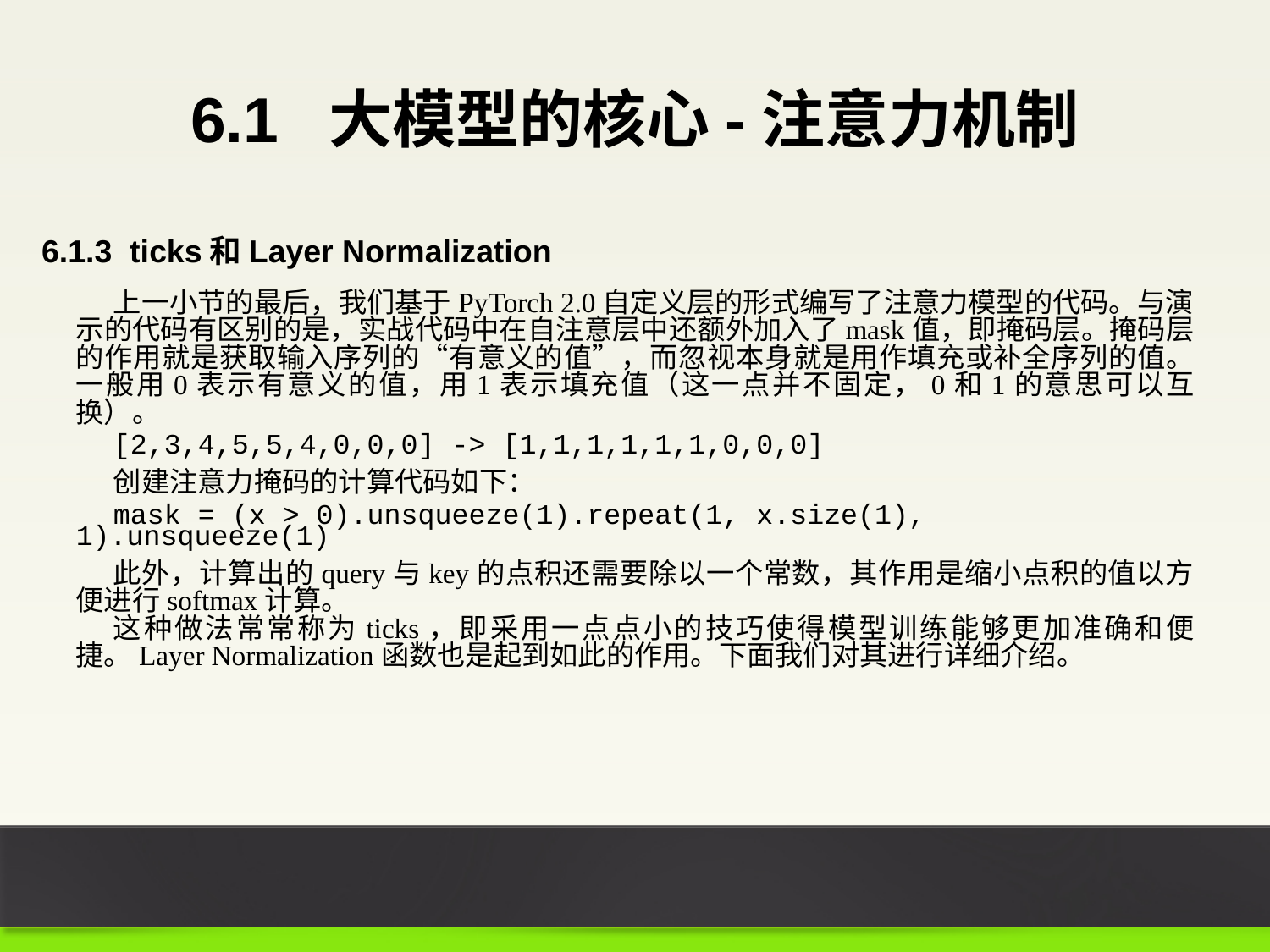

6.1  大模型的核心-注意力机制
6.1.3  ticks和Layer Normalization
上一小节的最后，我们基于PyTorch 2.0自定义层的形式编写了注意力模型的代码。与演示的代码有区别的是，实战代码中在自注意层中还额外加入了mask值，即掩码层。掩码层的作用就是获取输入序列的“有意义的值”，而忽视本身就是用作填充或补全序列的值。一般用0表示有意义的值，用1表示填充值（这一点并不固定，0和1的意思可以互换）。
[2,3,4,5,5,4,0,0,0] -> [1,1,1,1,1,1,0,0,0]
创建注意力掩码的计算代码如下：
mask = (x > 0).unsqueeze(1).repeat(1, x.size(1), 1).unsqueeze(1)
此外，计算出的query与key的点积还需要除以一个常数，其作用是缩小点积的值以方便进行softmax计算。
这种做法常常称为ticks，即采用一点点小的技巧使得模型训练能够更加准确和便捷。Layer Normalization函数也是起到如此的作用。下面我们对其进行详细介绍。